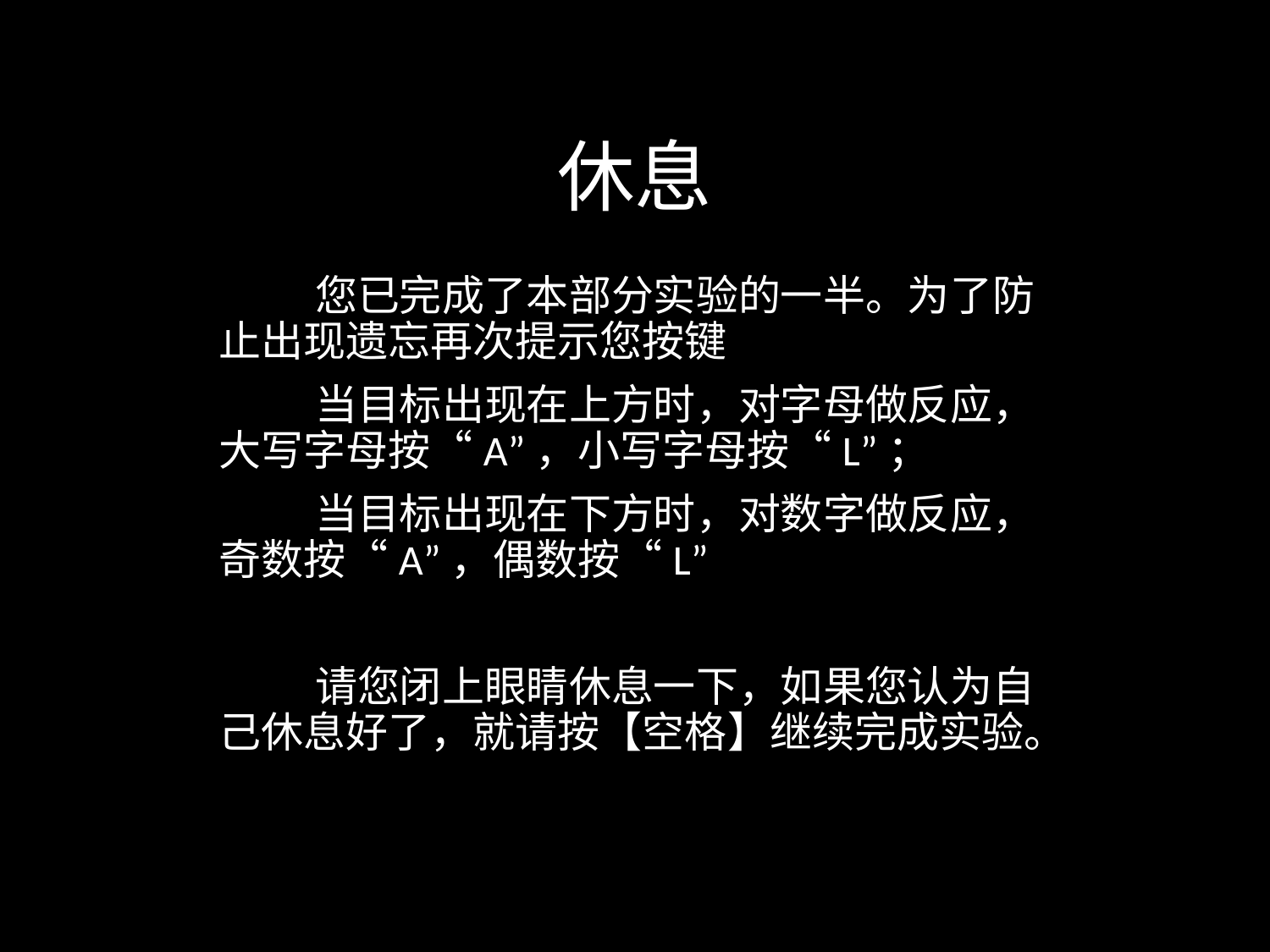

# 休息
         您已完成了本部分实验的一半。为了防止出现遗忘再次提示您按键
         当目标出现在上方时，对字母做反应，大写字母按“A”，小写字母按“L”；
         当目标出现在下方时，对数字做反应，奇数按“A”，偶数按“L”

         请您闭上眼睛休息一下，如果您认为自己休息好了，就请按【空格】继续完成实验。